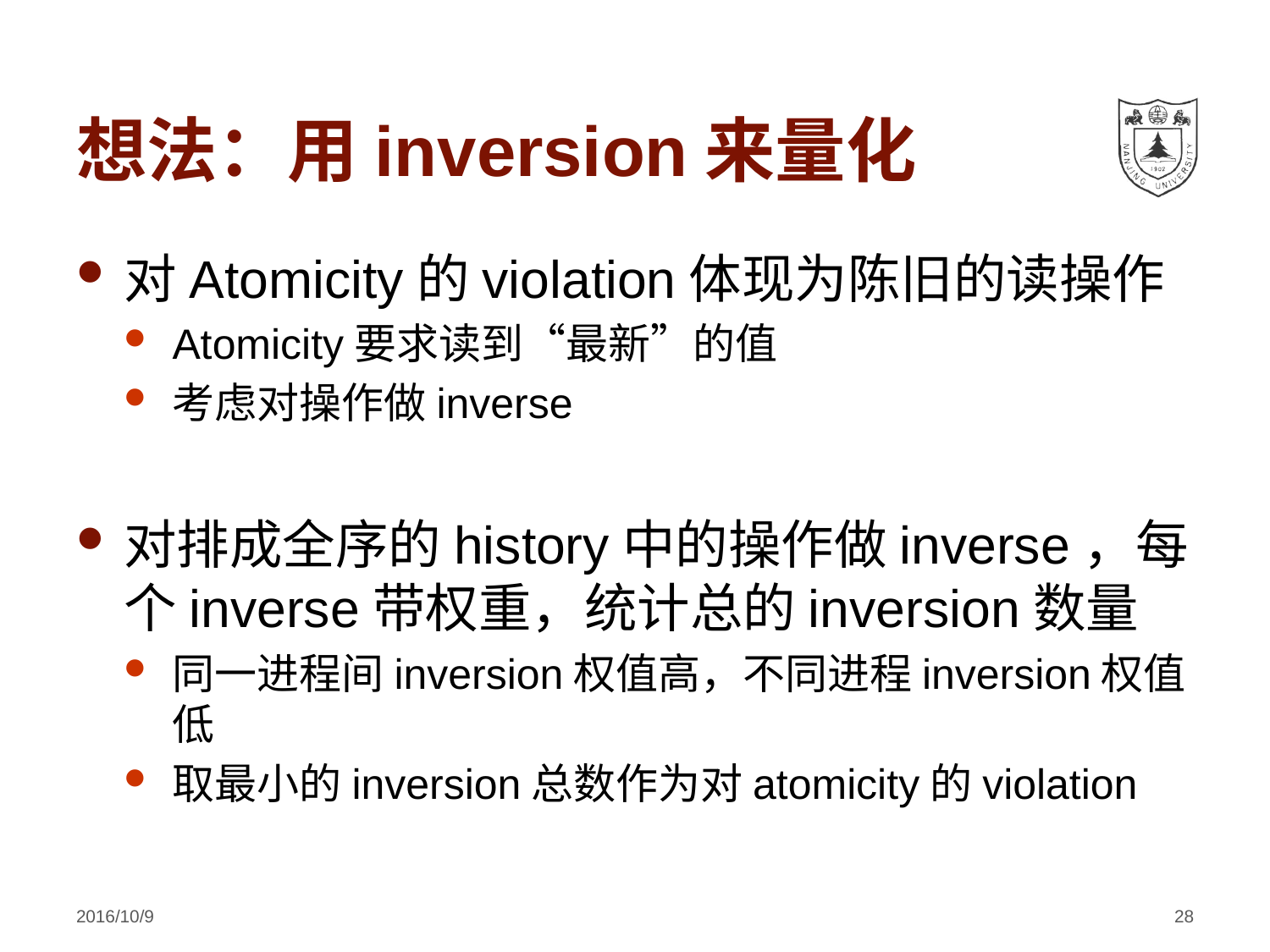

# 想法：用inversion来量化
对Atomicity的violation体现为陈旧的读操作
Atomicity要求读到“最新”的值
考虑对操作做inverse

对排成全序的history中的操作做inverse，每个inverse带权重，统计总的inversion数量
同一进程间inversion权值高，不同进程inversion权值低
取最小的inversion总数作为对atomicity的violation
2016/10/9
28